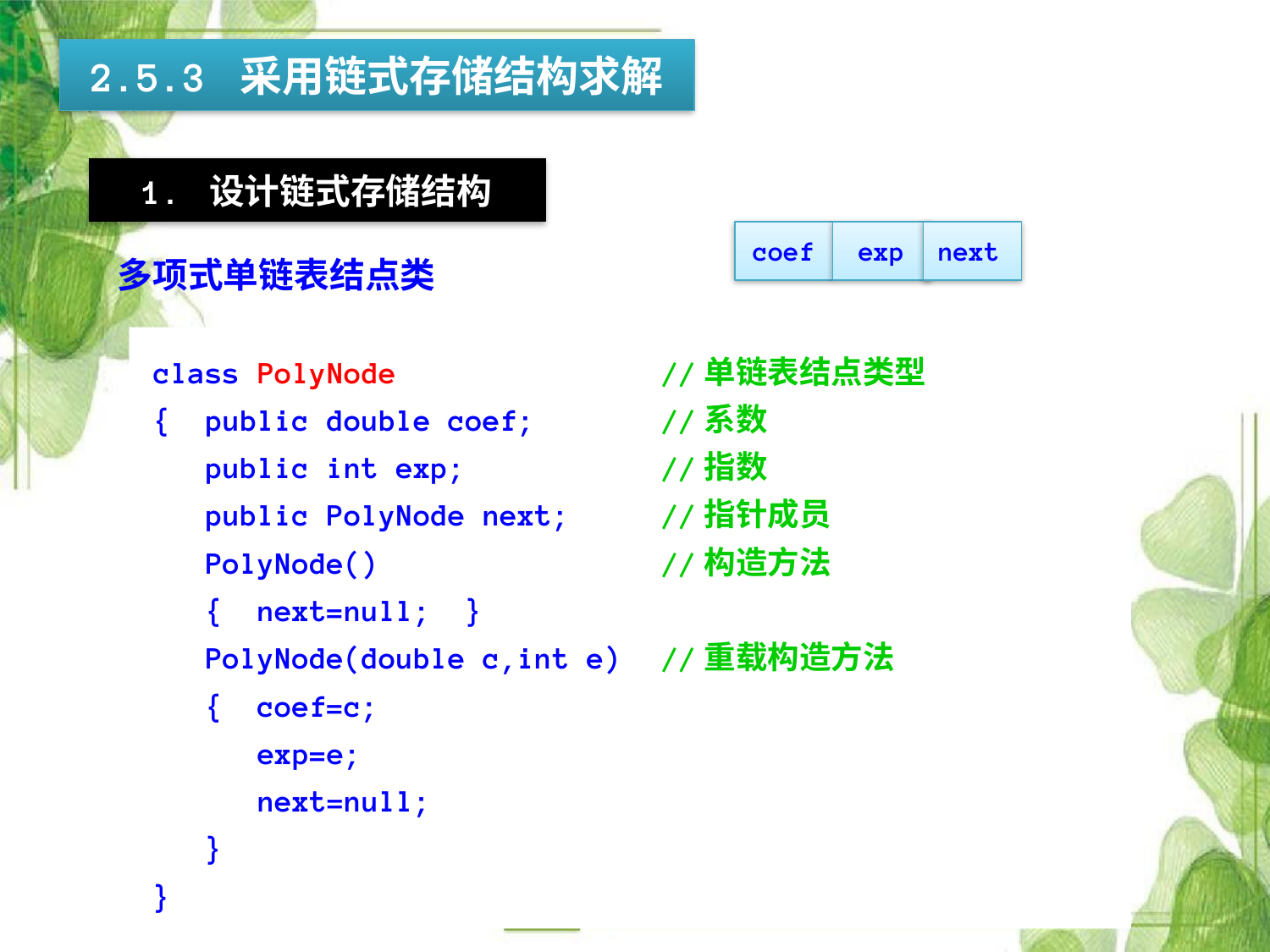

2.5.3 采用链式存储结构求解
1. 设计链式存储结构
coef
exp
 next
多项式单链表结点类
class PolyNode			//单链表结点类型
{  public double coef;	//系数
   public int exp;		//指数
   public PolyNode next;	//指针成员
   PolyNode()			//构造方法
   {  next=null;  }
   PolyNode(double c,int e)	//重载构造方法
   {  coef=c;
      exp=e;
      next=null;
   }
}